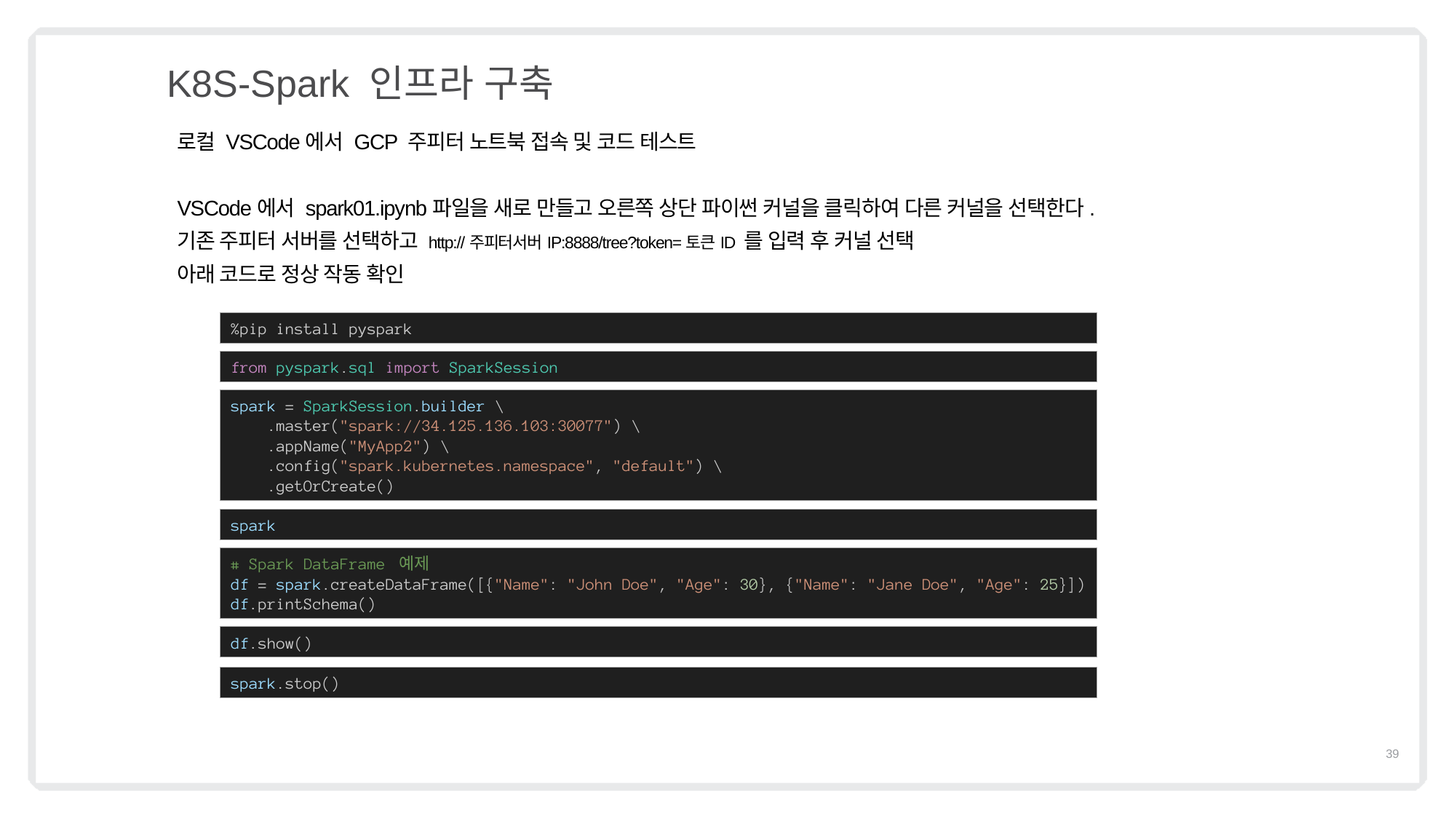

K8S-Spark 인프라 구축
로컬 VSCode에서 GCP 주피터 노트북 접속 및 코드 테스트

VSCode에서 spark01.ipynb파일을 새로 만들고 오른쪽 상단 파이썬 커널을 클릭하여 다른 커널을 선택한다.
기존 주피터 서버를 선택하고 http://주피터서버IP:8888/tree?token=토큰ID 를 입력 후 커널 선택
아래 코드로 정상 작동 확인
%pip install pyspark
from pyspark.sql import SparkSession
spark = SparkSession.builder \
    .master("spark://34.125.136.103:30077") \
    .appName("MyApp2") \
    .config("spark.kubernetes.namespace", "default") \
    .getOrCreate()
spark
# Spark DataFrame 예제
df = spark.createDataFrame([{"Name": "John Doe", "Age": 30}, {"Name": "Jane Doe", "Age": 25}])
df.printSchema()
df.show()
spark.stop()